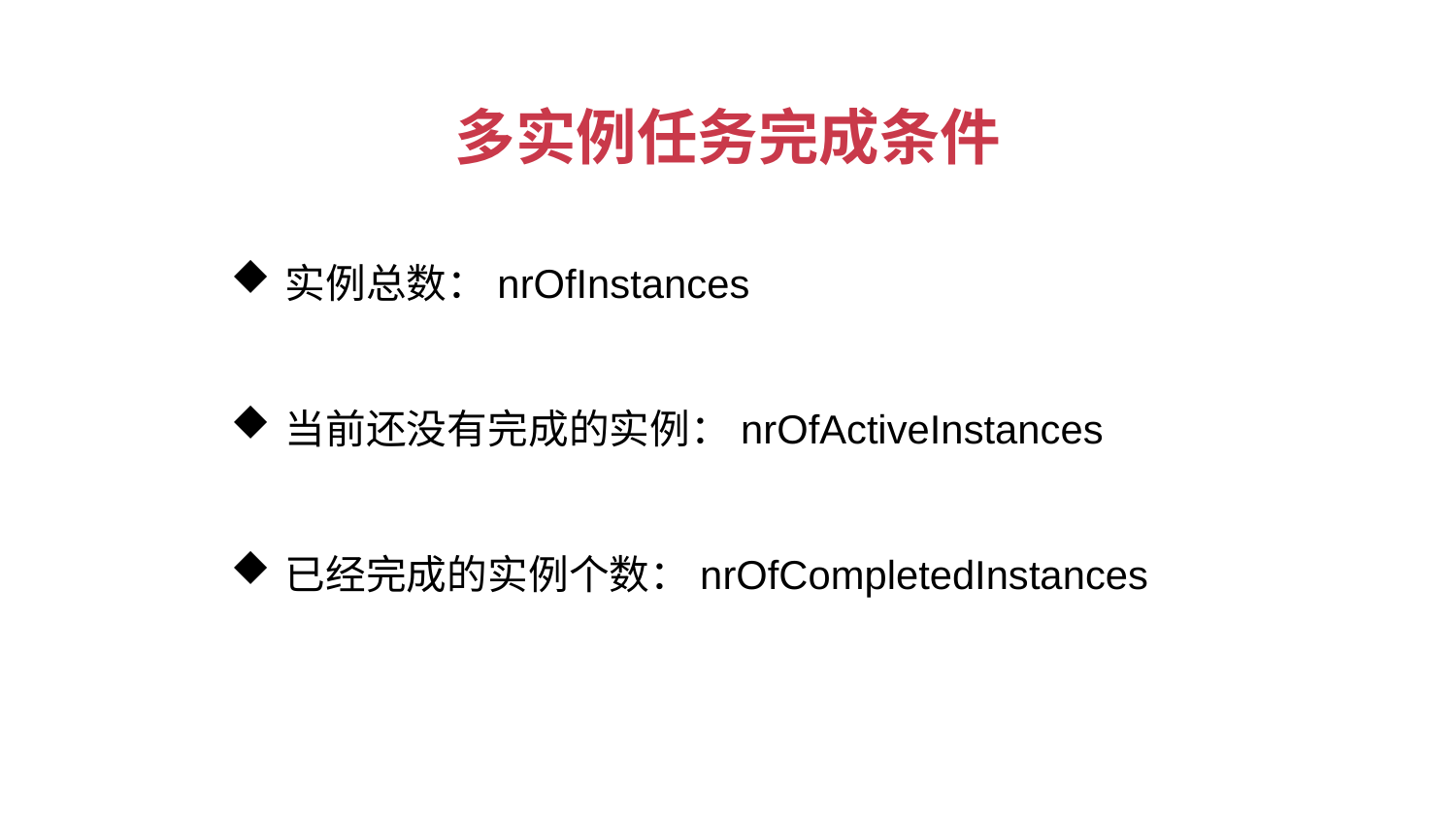

多实例任务完成条件
实例总数：nrOfInstances

当前还没有完成的实例：nrOfActiveInstances

已经完成的实例个数：nrOfCompletedInstances